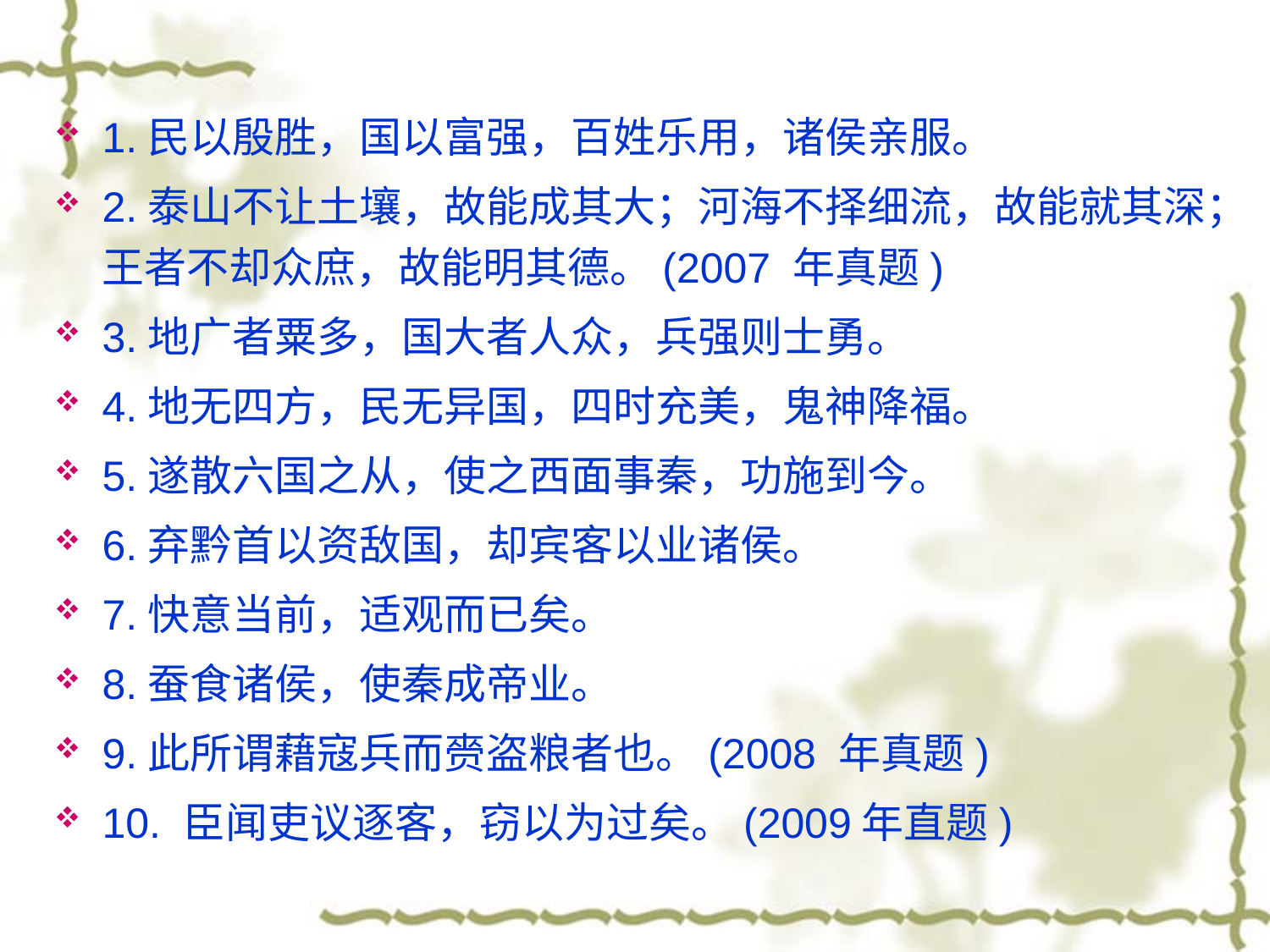

1.民以殷胜，国以富强，百姓乐用，诸侯亲服。
2.泰山不让土壤，故能成其大；河海不择细流，故能就其深；王者不却众庶，故能明其德。(2007 年真题)
3.地广者粟多，国大者人众，兵强则士勇。
4.地无四方，民无异国，四时充美，鬼神降福。
5.遂散六国之从，使之西面事秦，功施到今。
6.弃黔首以资敌国，却宾客以业诸侯。
7.快意当前，适观而已矣。
8.蚕食诸侯，使秦成帝业。
9.此所谓藉寇兵而赍盗粮者也。(2008 年真题)
10. 臣闻吏议逐客，窃以为过矣。(2009年直题)